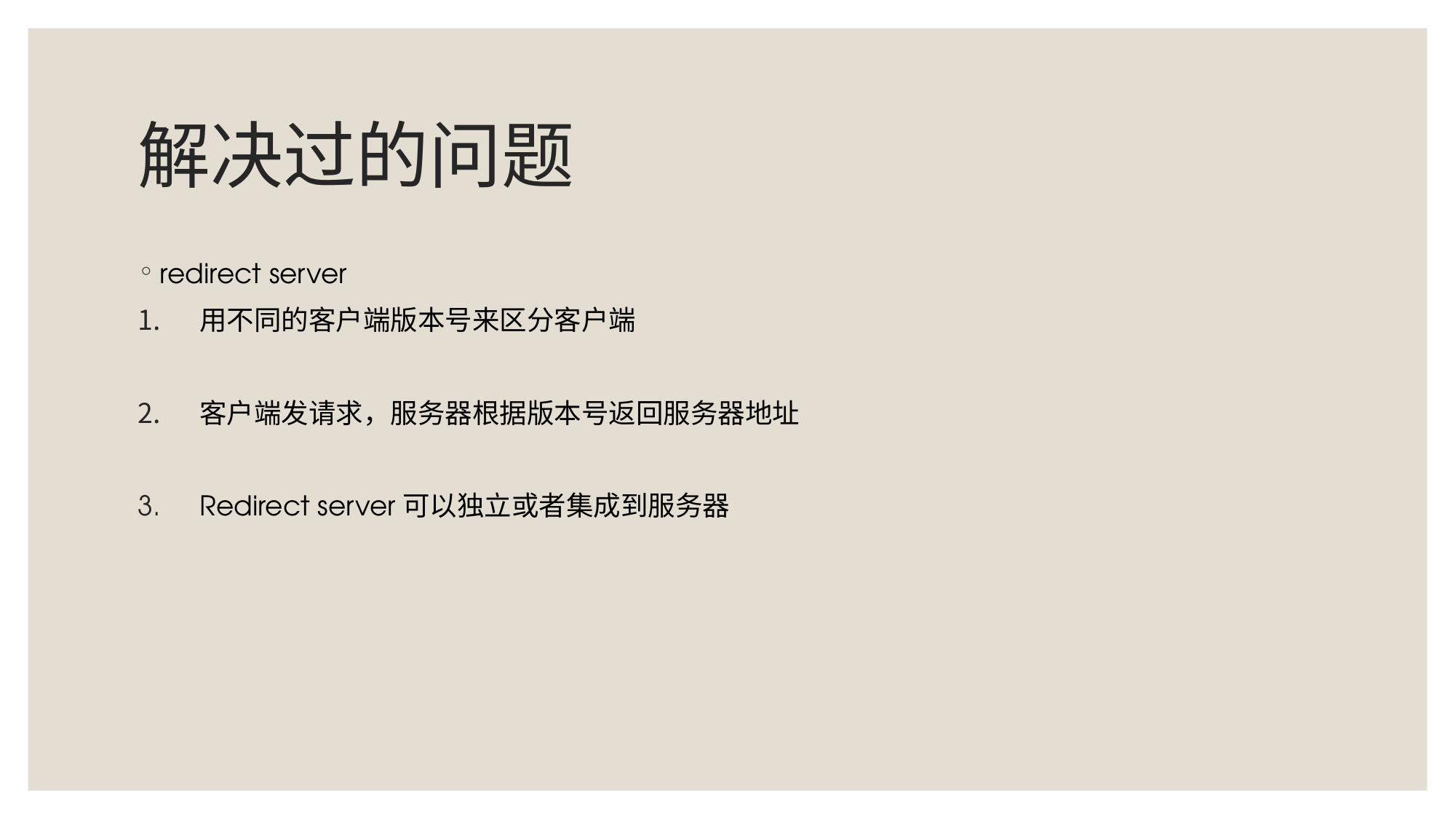

# 解决过的问题
redirect server
用不同的客户端版本号来区分客户端

客户端发请求，服务器根据版本号返回服务器地址

Redirect server可以独立或者集成到服务器